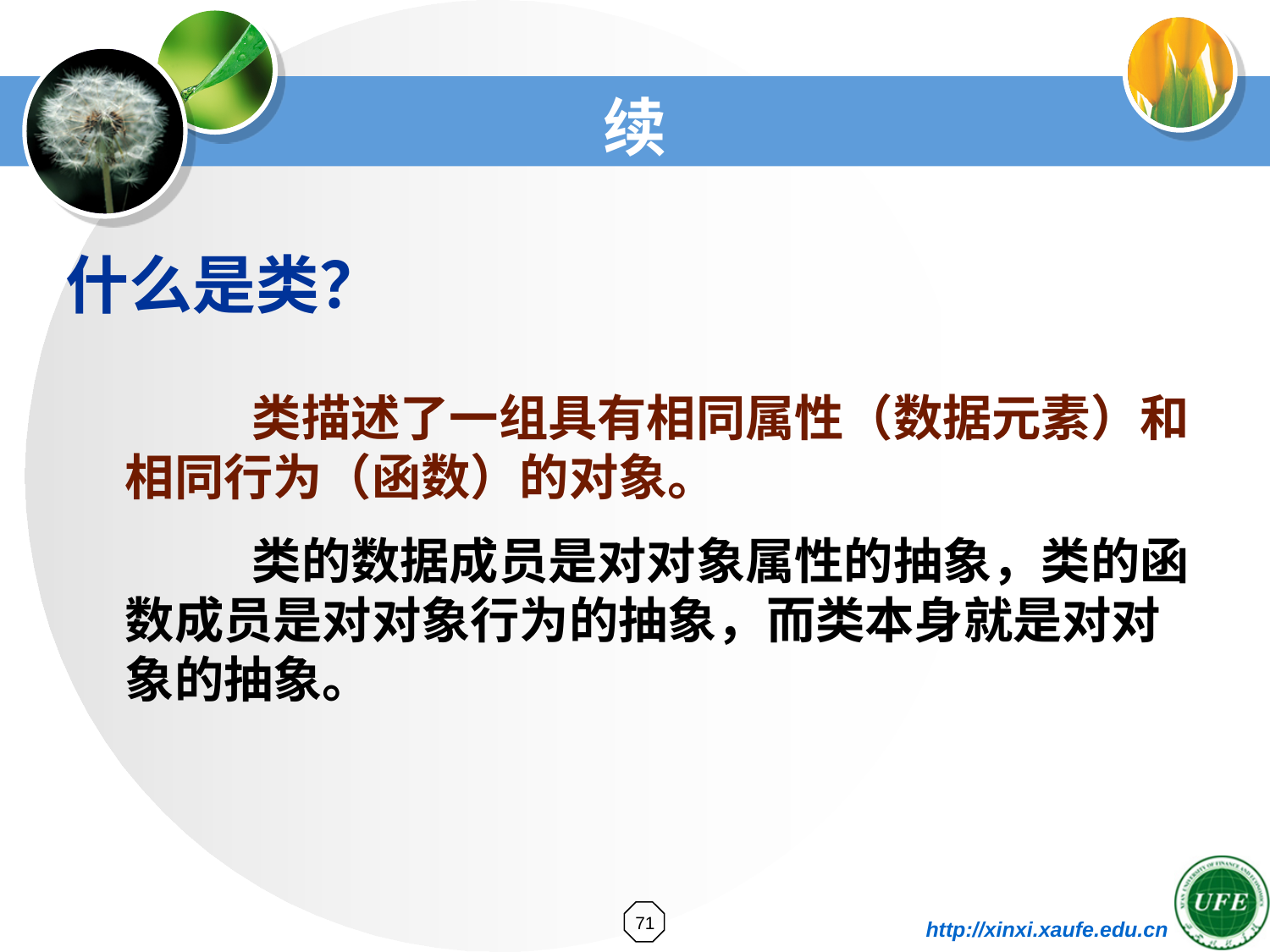

续
什么是类？
		类描述了一组具有相同属性（数据元素）和相同行为（函数）的对象。
		类的数据成员是对对象属性的抽象，类的函数成员是对对象行为的抽象，而类本身就是对对象的抽象。
71
http://xinxi.xaufe.edu.cn